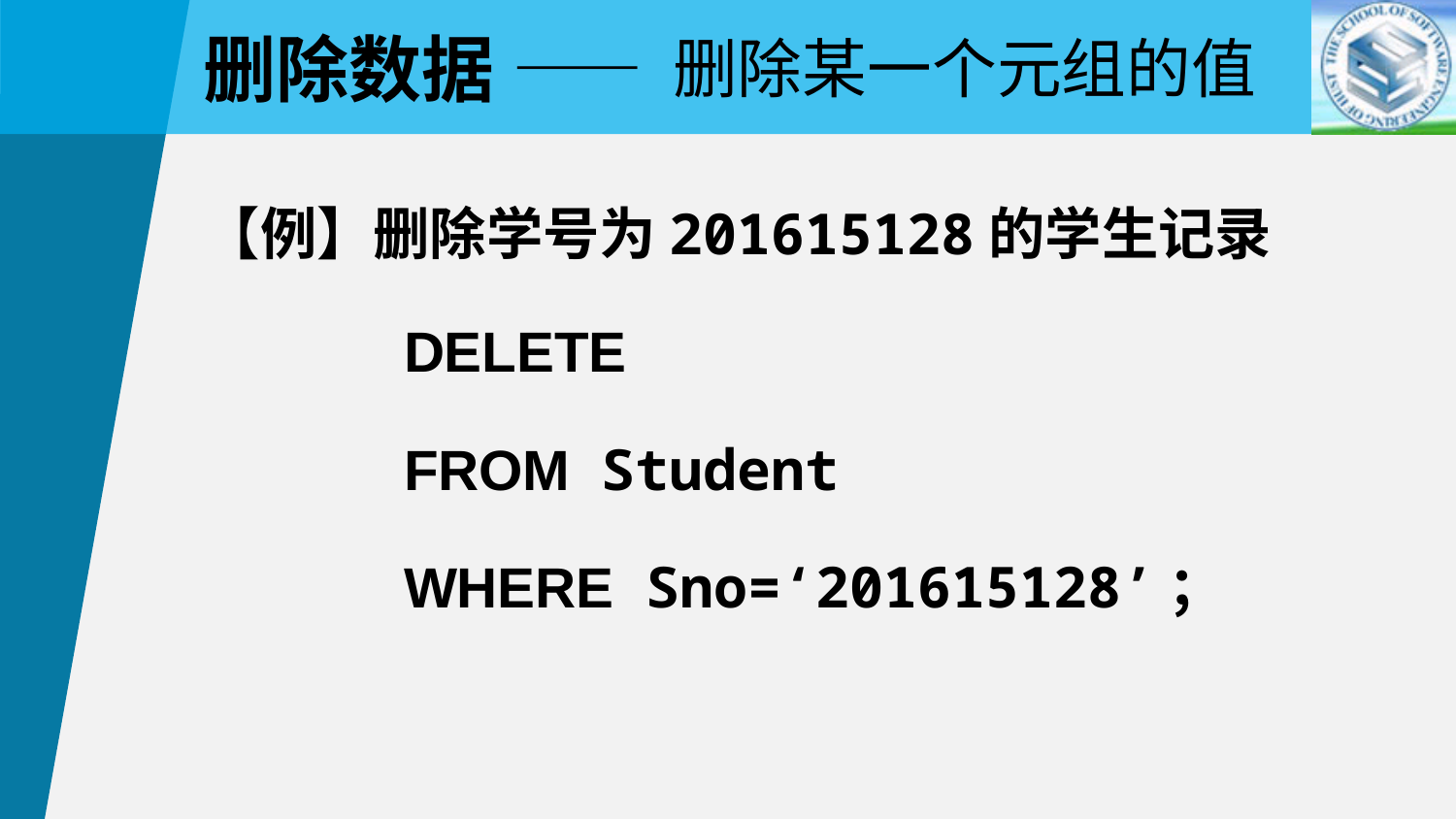

—— 删除某一个元组的值
删除数据
【例】删除学号为201615128的学生记录
		DELETE
		FROM  Student
		WHERE  Sno=‘201615128’；